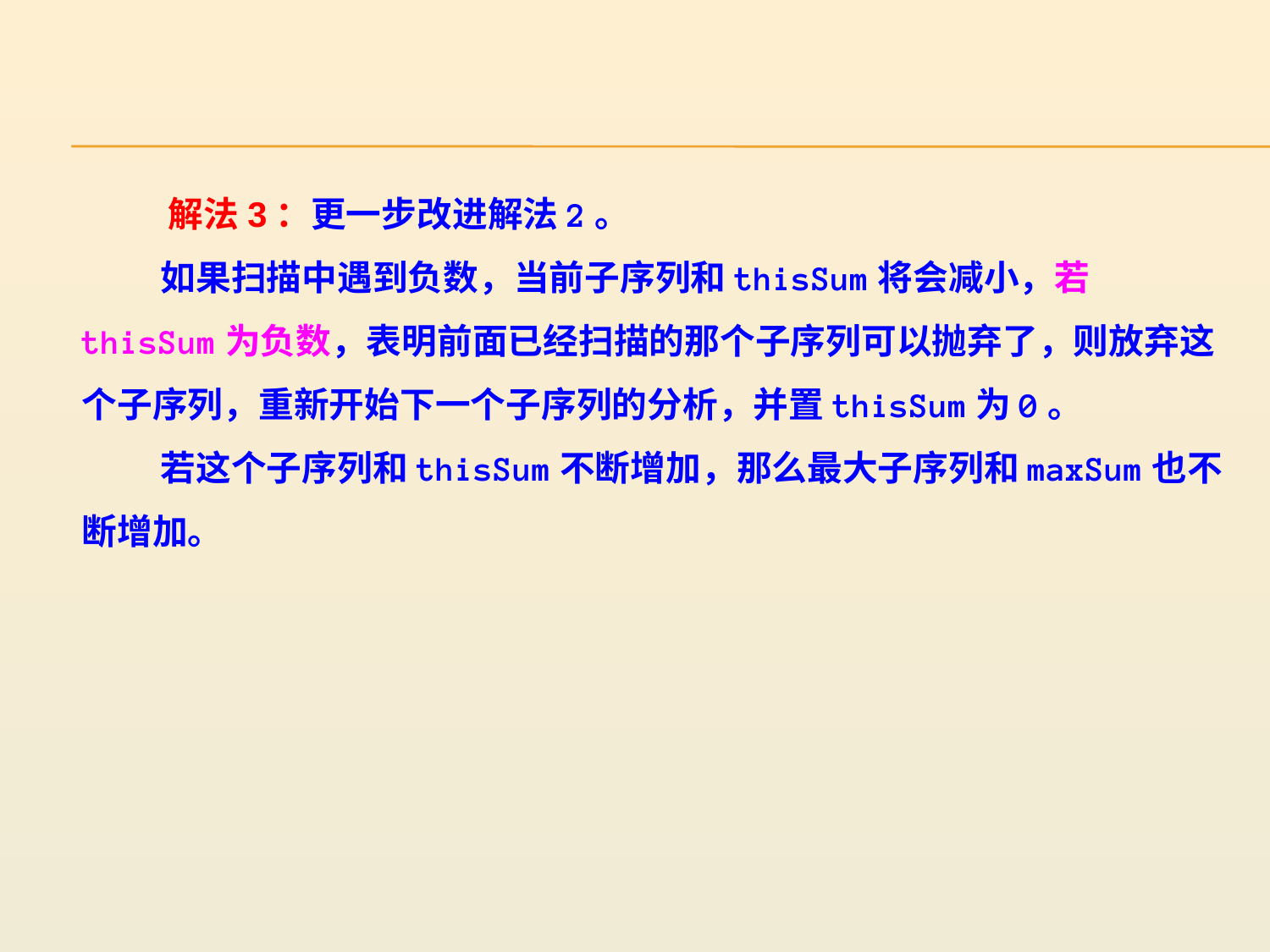

解法3：更一步改进解法2。
　　 如果扫描中遇到负数，当前子序列和thisSum将会减小，若thisSum为负数，表明前面已经扫描的那个子序列可以抛弃了，则放弃这个子序列，重新开始下一个子序列的分析，并置thisSum为0。
　　 若这个子序列和thisSum不断增加，那么最大子序列和maxSum也不断增加。